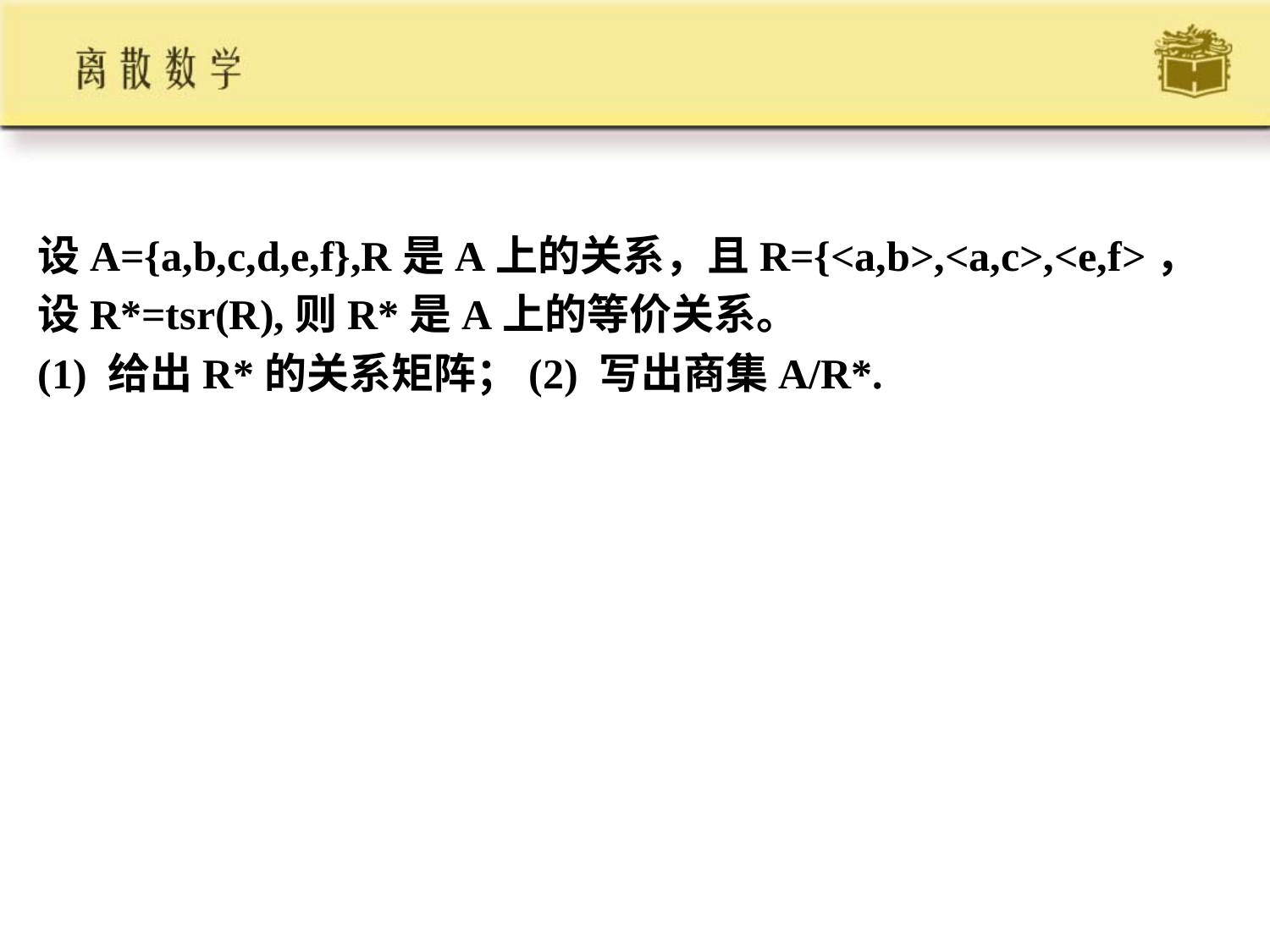

#
设A={a,b,c,d,e,f},R是A上的关系，且R={<a,b>,<a,c>,<e,f>，
设R*=tsr(R),则R*是A上的等价关系。
(1) 给出R*的关系矩阵；(2) 写出商集A/R*.

86